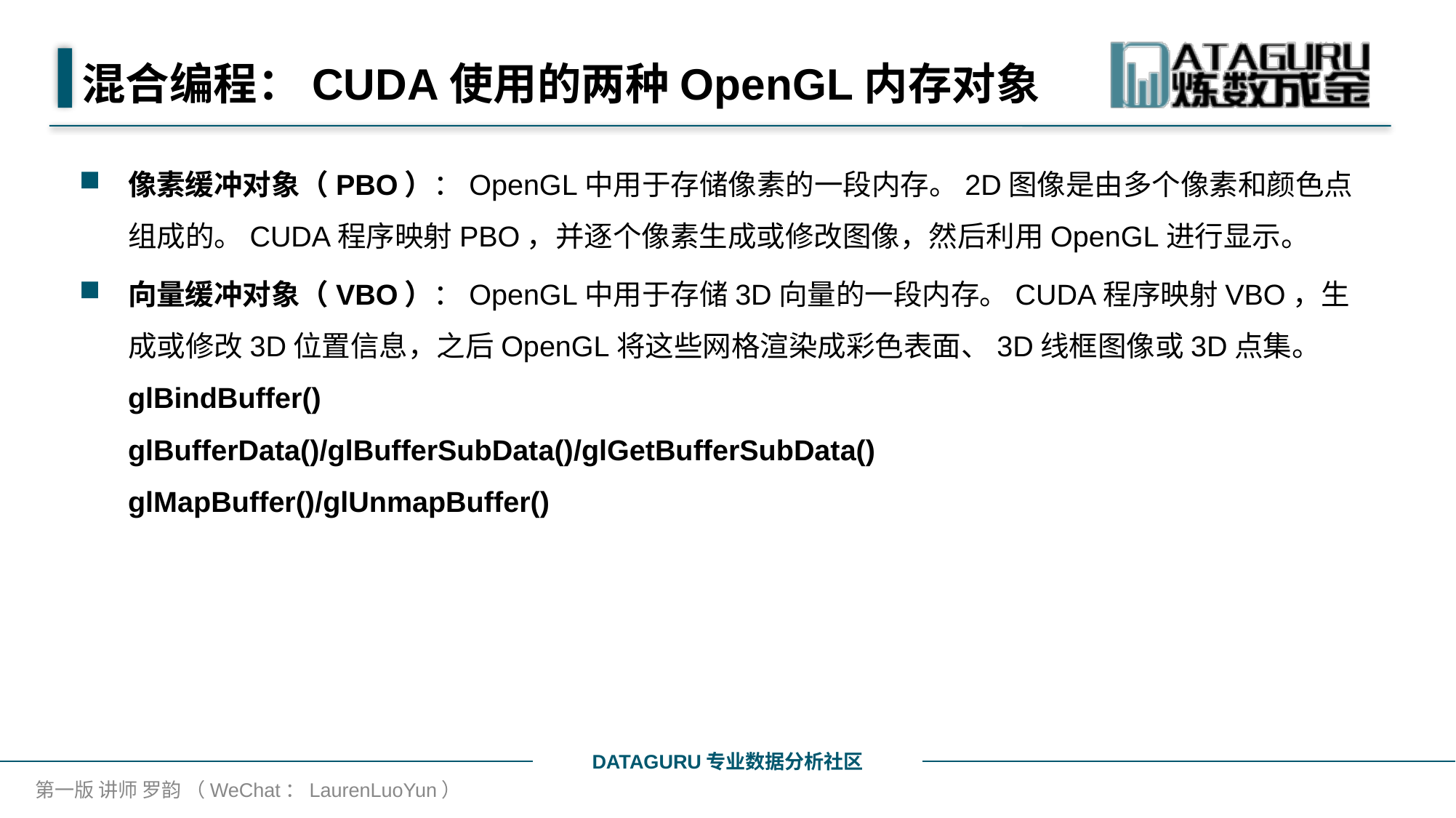

# 混合编程：CUDA使用的两种OpenGL内存对象
像素缓冲对象（PBO）：OpenGL中用于存储像素的一段内存。2D图像是由多个像素和颜色点组成的。CUDA程序映射PBO，并逐个像素生成或修改图像，然后利用OpenGL进行显示。
向量缓冲对象（VBO）：OpenGL中用于存储3D向量的一段内存。CUDA程序映射VBO，生成或修改3D位置信息，之后OpenGL将这些网格渲染成彩色表面、3D线框图像或3D点集。
glBindBuffer()
glBufferData()/glBufferSubData()/glGetBufferSubData()
glMapBuffer()/glUnmapBuffer()